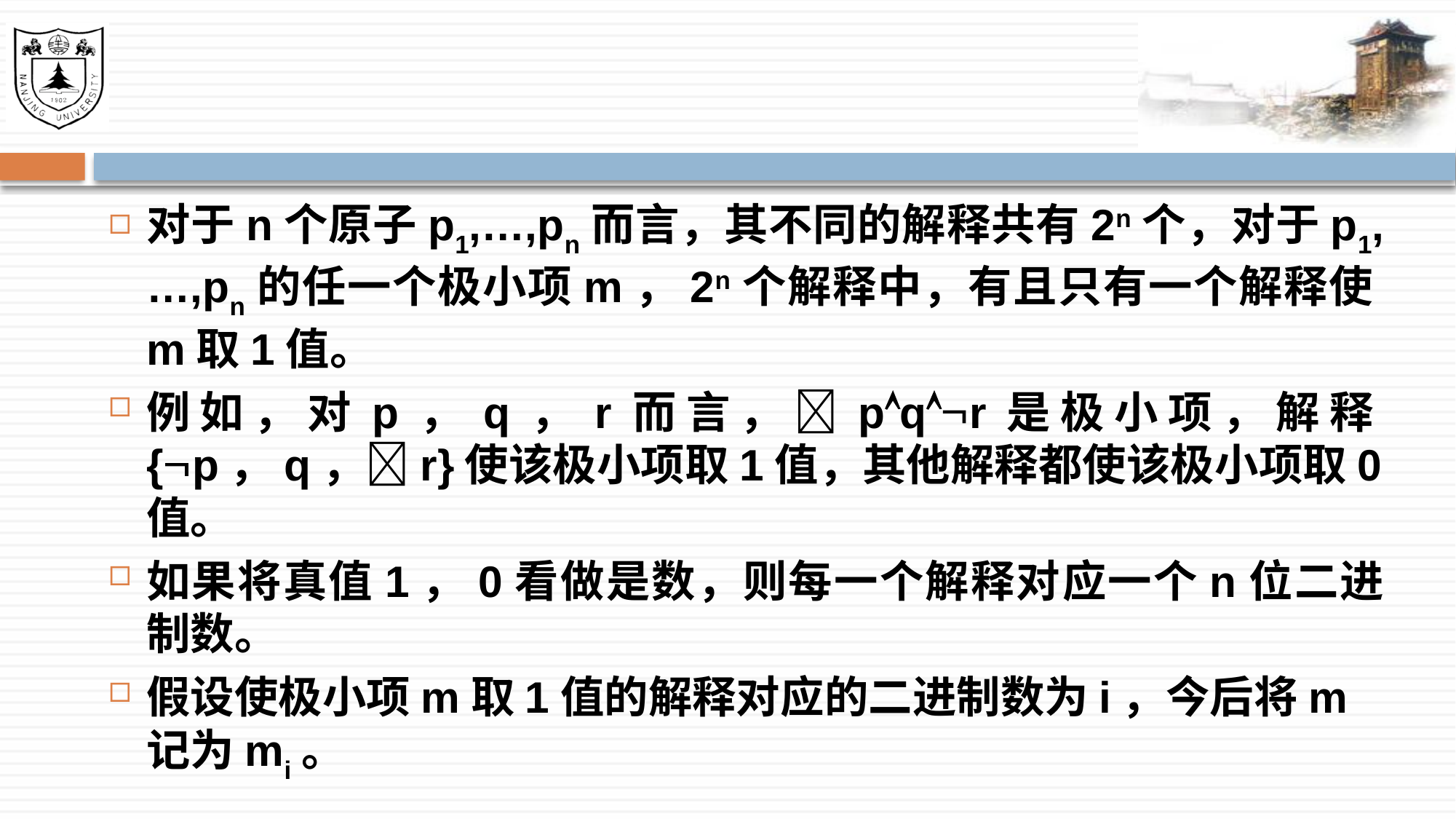

#
对于n个原子p1,…,pn而言，其不同的解释共有2n个，对于p1,…,pn的任一个极小项m，2n个解释中，有且只有一个解释使m取1值。
例如，对p，q，r而言，¬p∧q∧¬r是极小项，解释{¬p，q，¬r}使该极小项取1值，其他解释都使该极小项取0值。
如果将真值1，0看做是数，则每一个解释对应一个n位二进制数。
假设使极小项m取1值的解释对应的二进制数为i，今后将m记为mi。